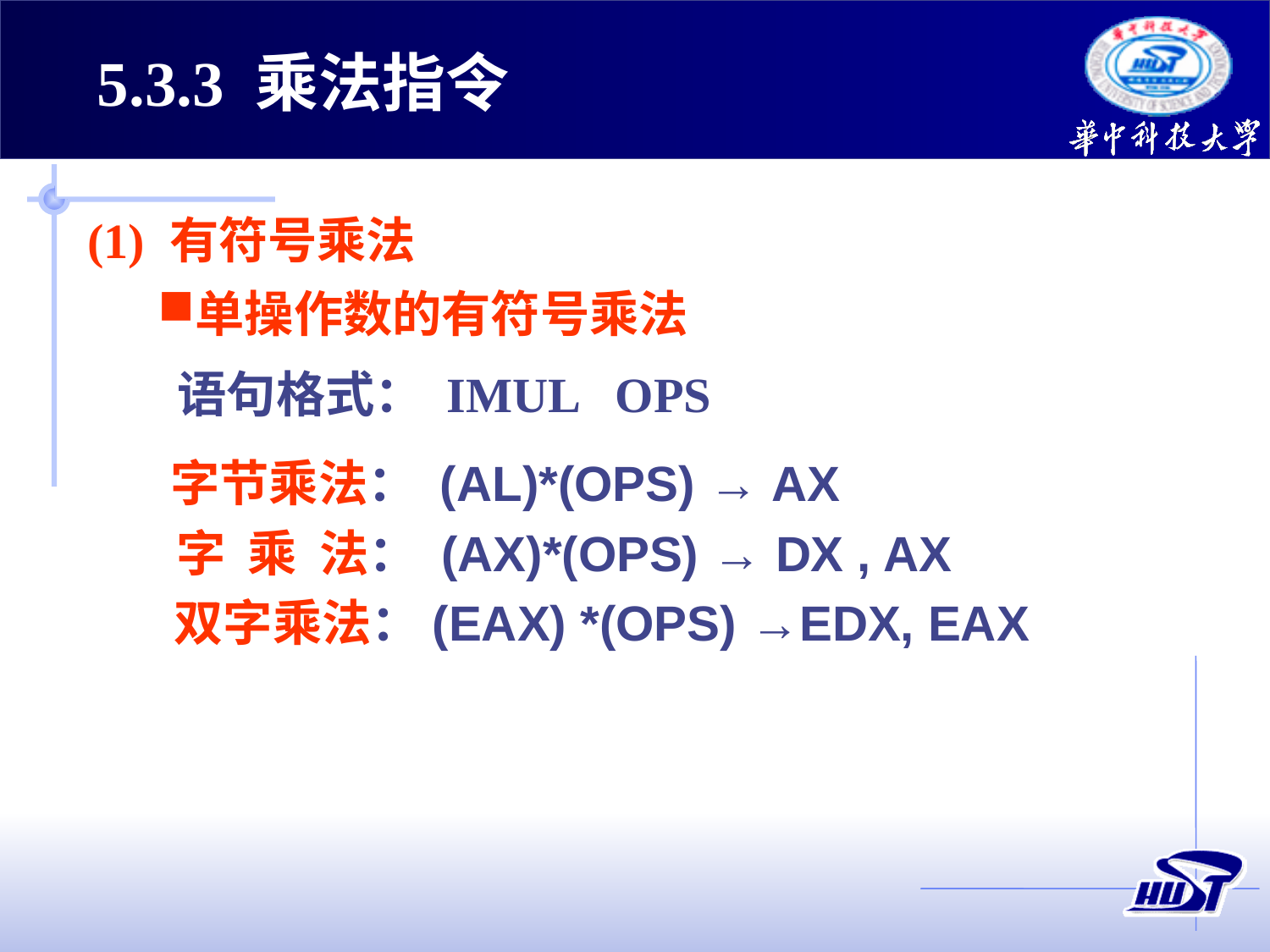

5.3.3 乘法指令
(1) 有符号乘法
单操作数的有符号乘法
语句格式： IMUL   OPS
字节乘法： (AL)*(OPS) → AX
字  乘  法： (AX)*(OPS) → DX , AX
双字乘法：(EAX) *(OPS) →EDX, EAX